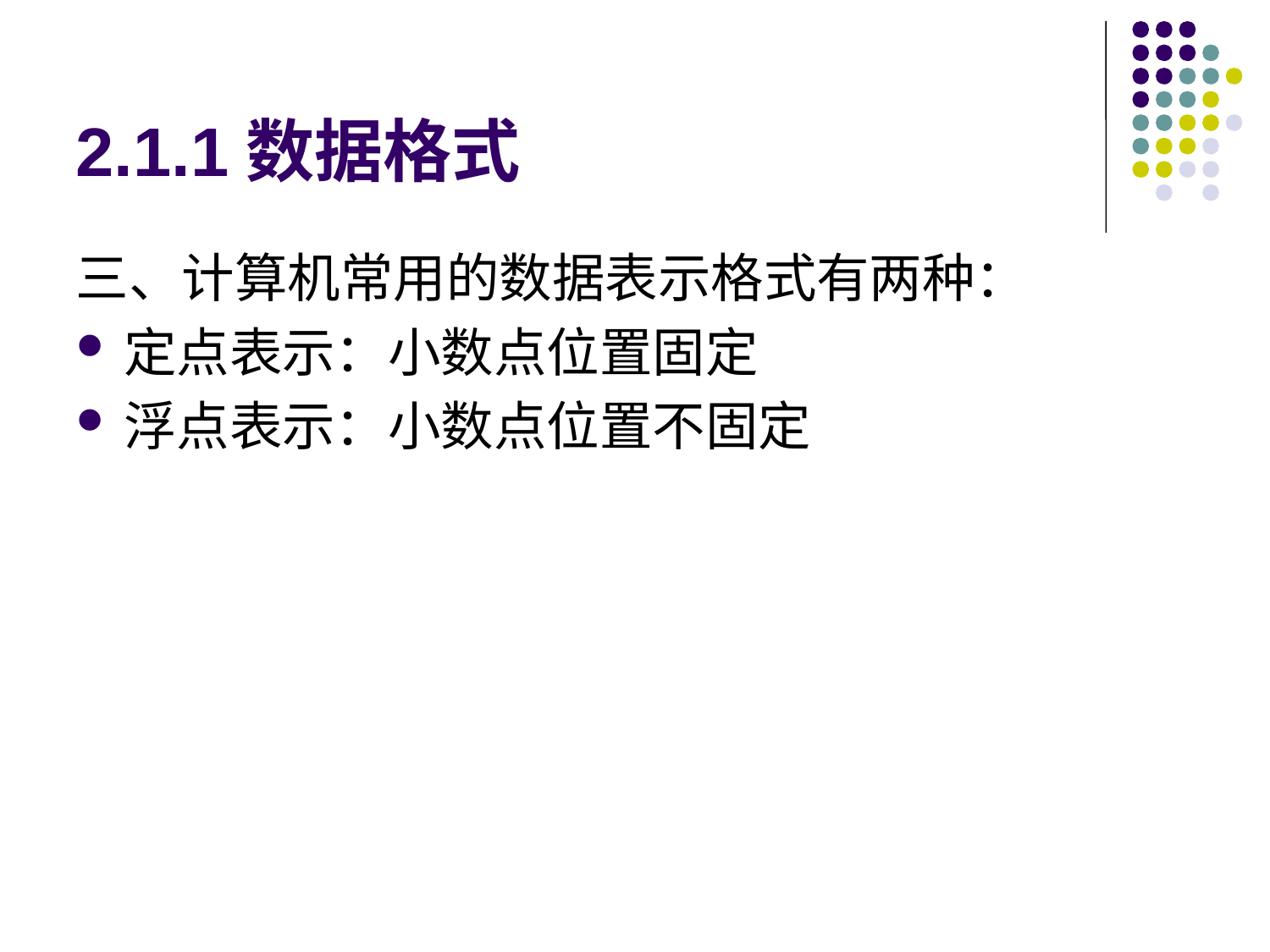

# 2.1.1数据格式
三、计算机常用的数据表示格式有两种：
定点表示：小数点位置固定
浮点表示：小数点位置不固定

20